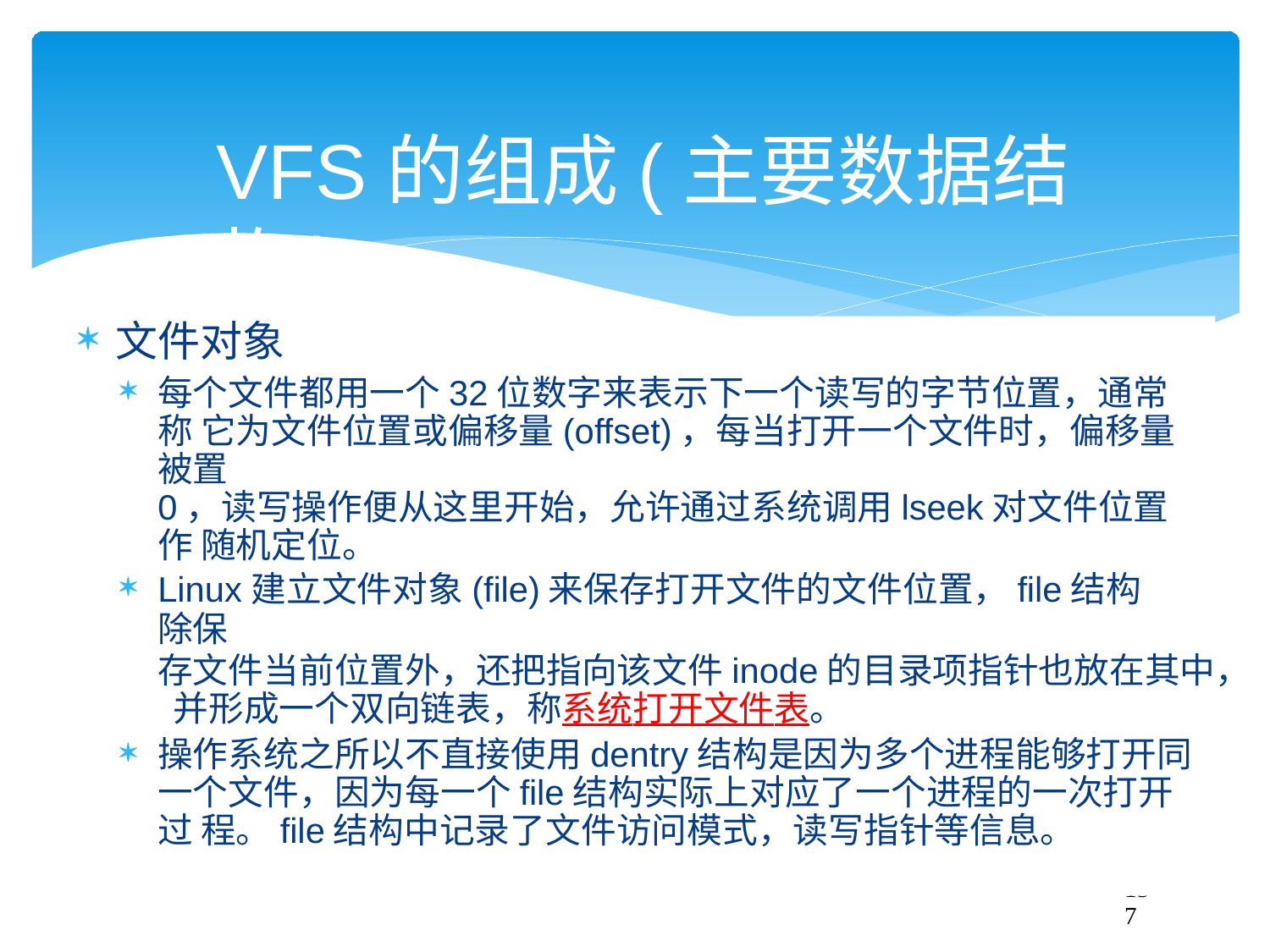

# VFS的组成(主要数据结构)
文件对象
每个文件都用一个32位数字来表示下一个读写的字节位置，通常称 它为文件位置或偏移量(offset)，每当打开一个文件时，偏移量被置
0，读写操作便从这里开始，允许通过系统调用lseek对文件位置作 随机定位。
Linux建立文件对象(file)来保存打开文件的文件位置，file结构除保
存文件当前位置外，还把指向该文件inode的目录项指针也放在其中，  并形成一个双向链表，称系统打开文件表。
操作系统之所以不直接使用dentry结构是因为多个进程能够打开同 一个文件，因为每一个file结构实际上对应了一个进程的一次打开过 程。file结构中记录了文件访问模式，读写指针等信息。

157